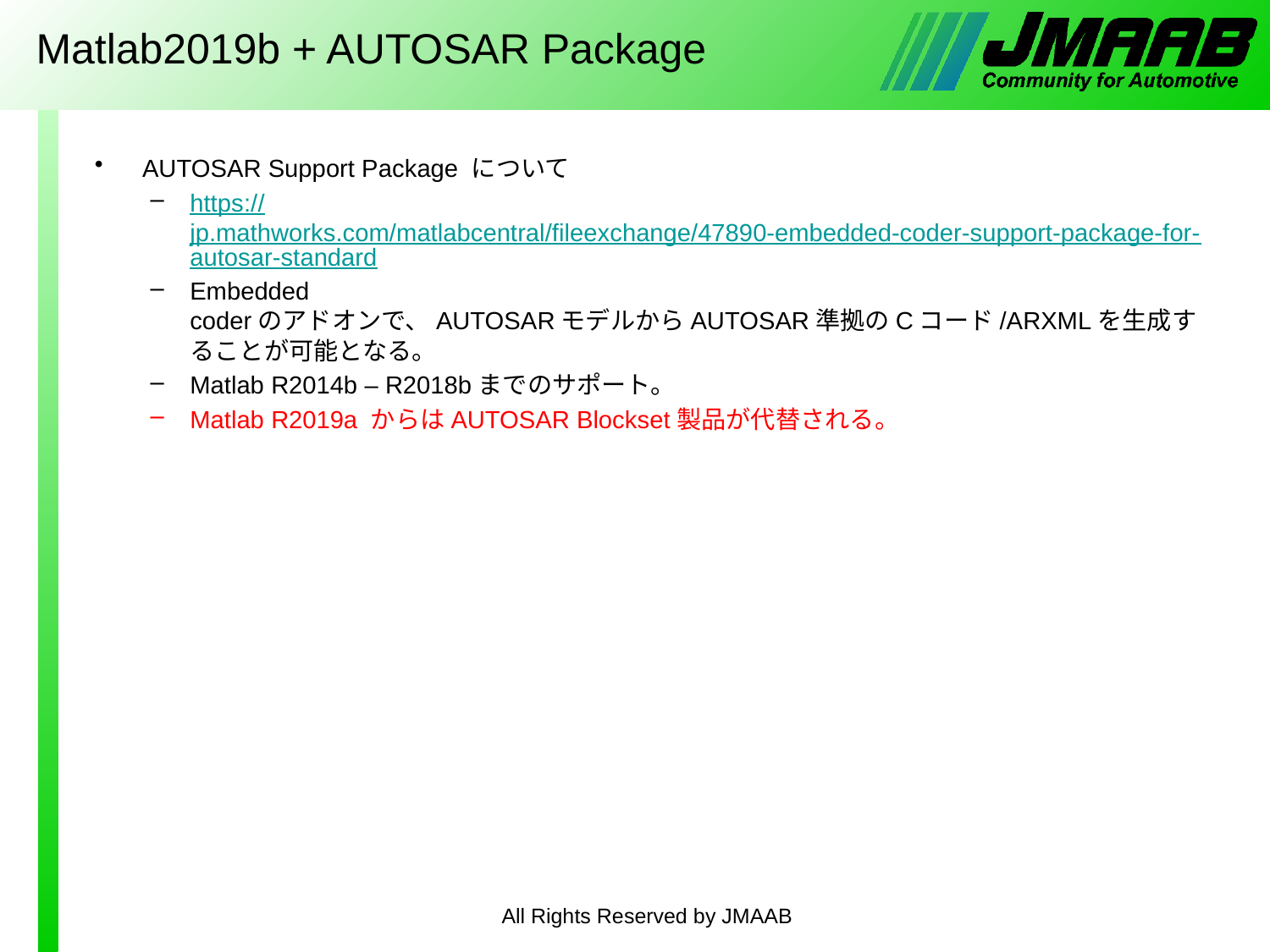

# Matlab2019b + AUTOSAR Package
AUTOSAR Support Package について
https://jp.mathworks.com/matlabcentral/fileexchange/47890-embedded-coder-support-package-for-autosar-standard
Embedded coderのアドオンで、AUTOSARモデルからAUTOSAR準拠のCコード/ARXMLを生成することが可能となる。
Matlab R2014b – R2018bまでのサポート。
Matlab R2019a からはAUTOSAR Blockset製品が代替される。